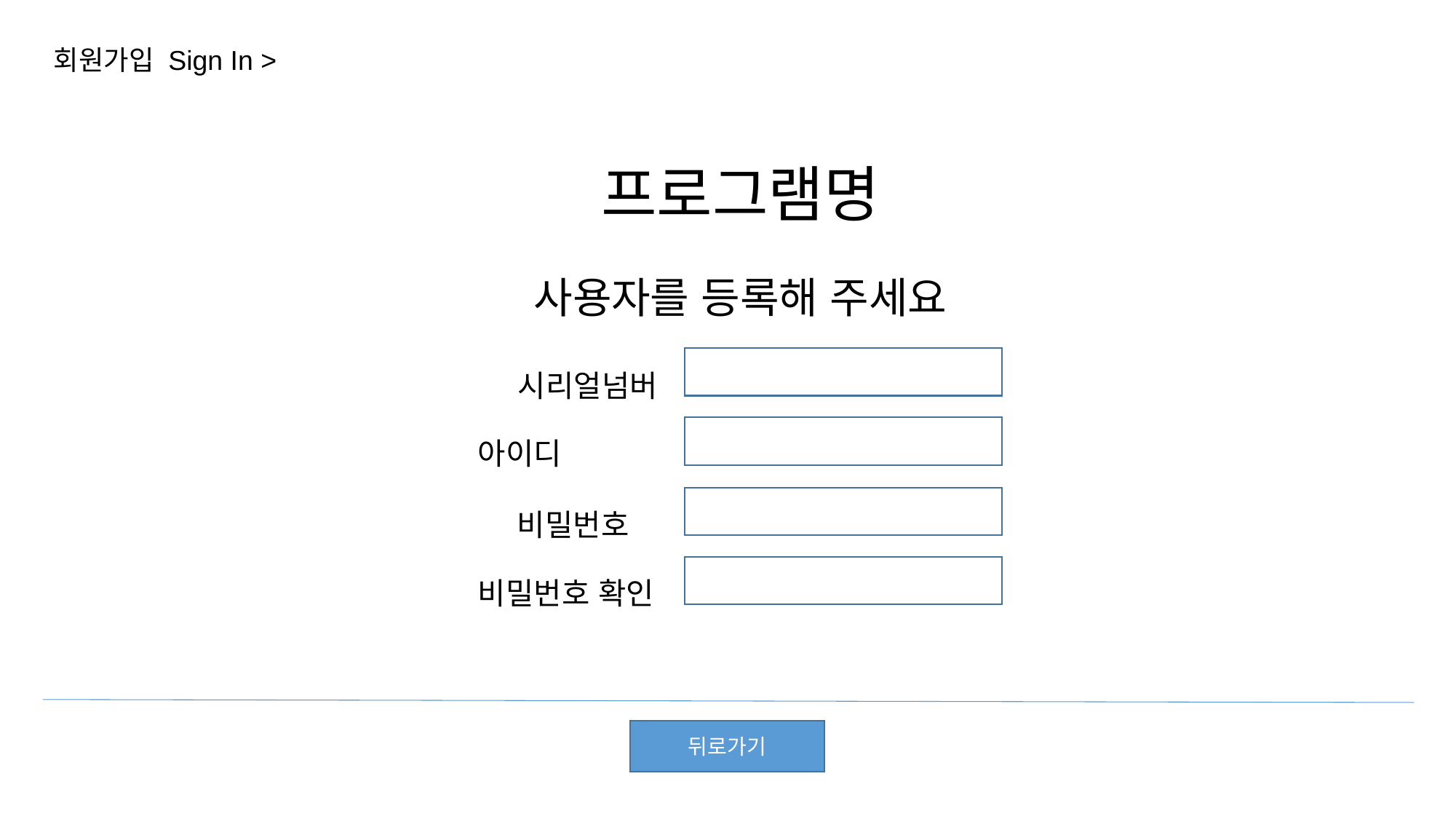

회원가입 Sign In >
프로그램명

사용자를 등록해 주세요
시리얼넘버
뒤로가기
아이디
뒤로가기
비밀번호
뒤로가기
비밀번호 확인
뒤로가기
뒤로가기